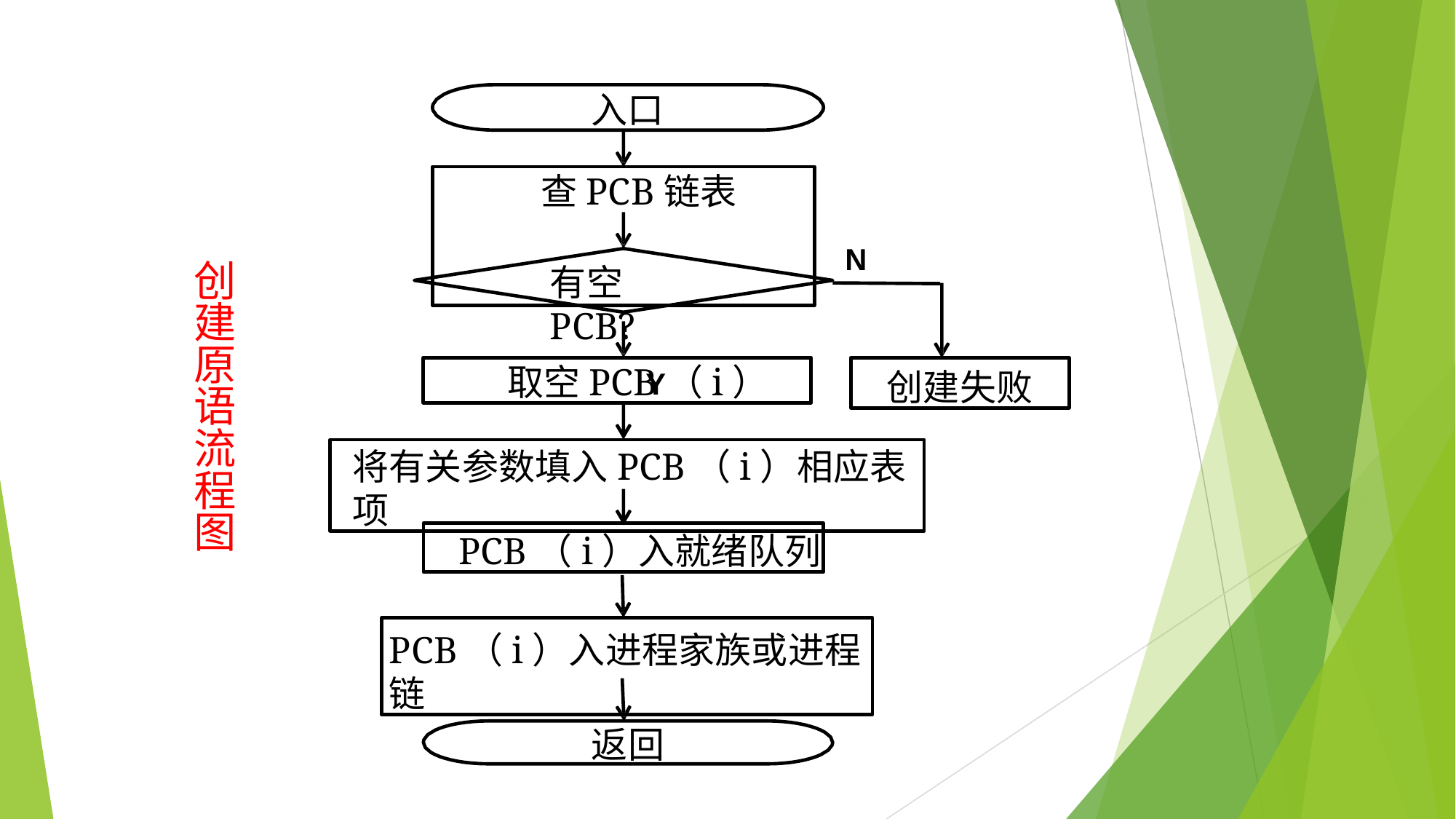

入口

# 查PCB链表

有空PCB?
Y
N

创 建 原 语 流 程 图

取空PCB（i）

创建失败

将有关参数填入PCB（i）相应表项
PCB（i）入就绪队列

PCB（i）入进程家族或进程链

返回